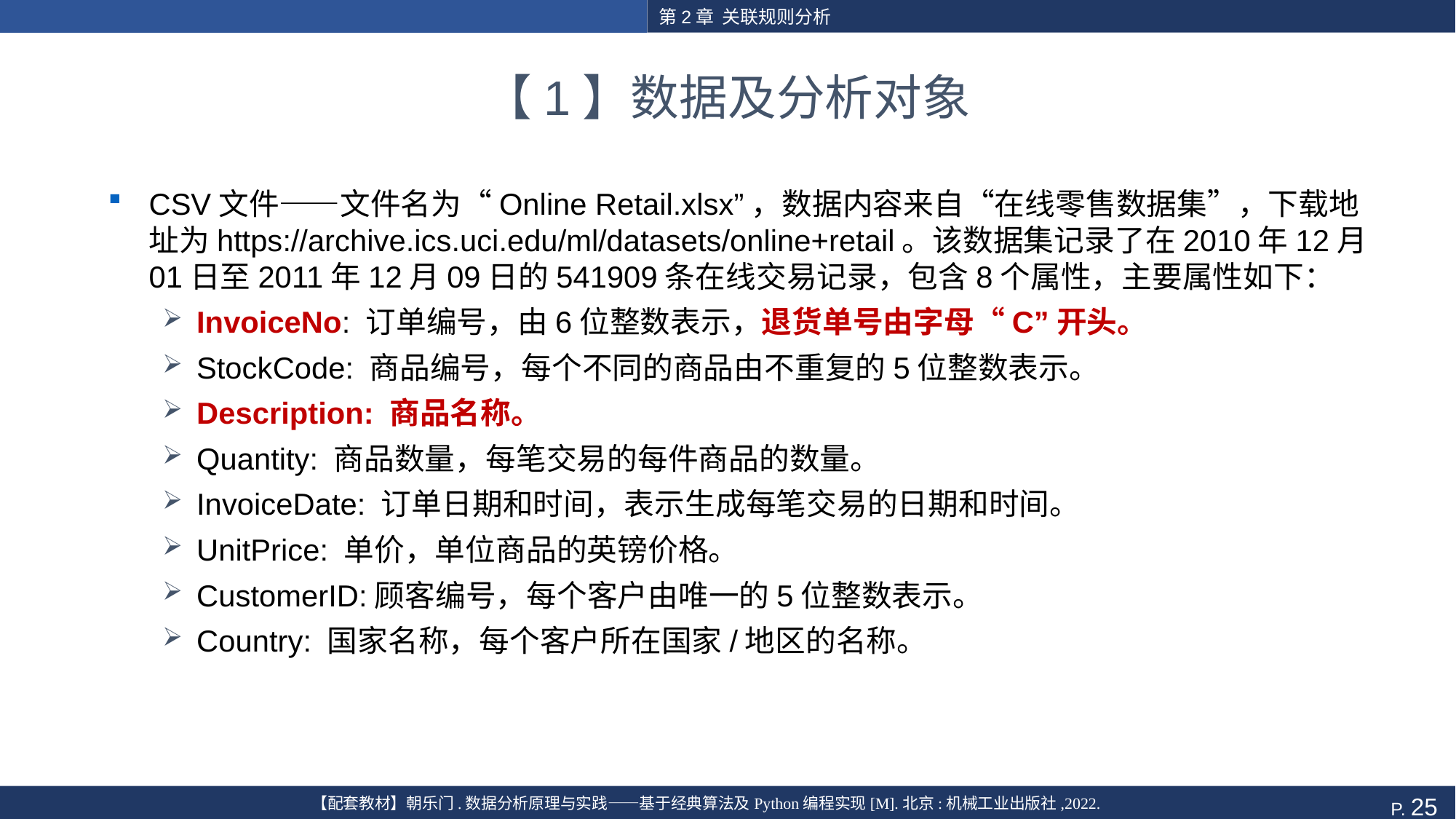

第2章  关联规则分析
# 【1】数据及分析对象
CSV文件——文件名为“Online Retail.xlsx”，数据内容来自“在线零售数据集”，下载地址为https://archive.ics.uci.edu/ml/datasets/online+retail。该数据集记录了在2010年12月01日至2011年12月09日的541909条在线交易记录，包含8个属性，主要属性如下：
InvoiceNo: 订单编号，由6位整数表示，退货单号由字母“C”开头。
StockCode: 商品编号，每个不同的商品由不重复的5位整数表示。
Description: 商品名称。
Quantity: 商品数量，每笔交易的每件商品的数量。
InvoiceDate: 订单日期和时间，表示生成每笔交易的日期和时间。
UnitPrice: 单价，单位商品的英镑价格。
CustomerID:顾客编号，每个客户由唯一的5位整数表示。
Country: 国家名称，每个客户所在国家/地区的名称。